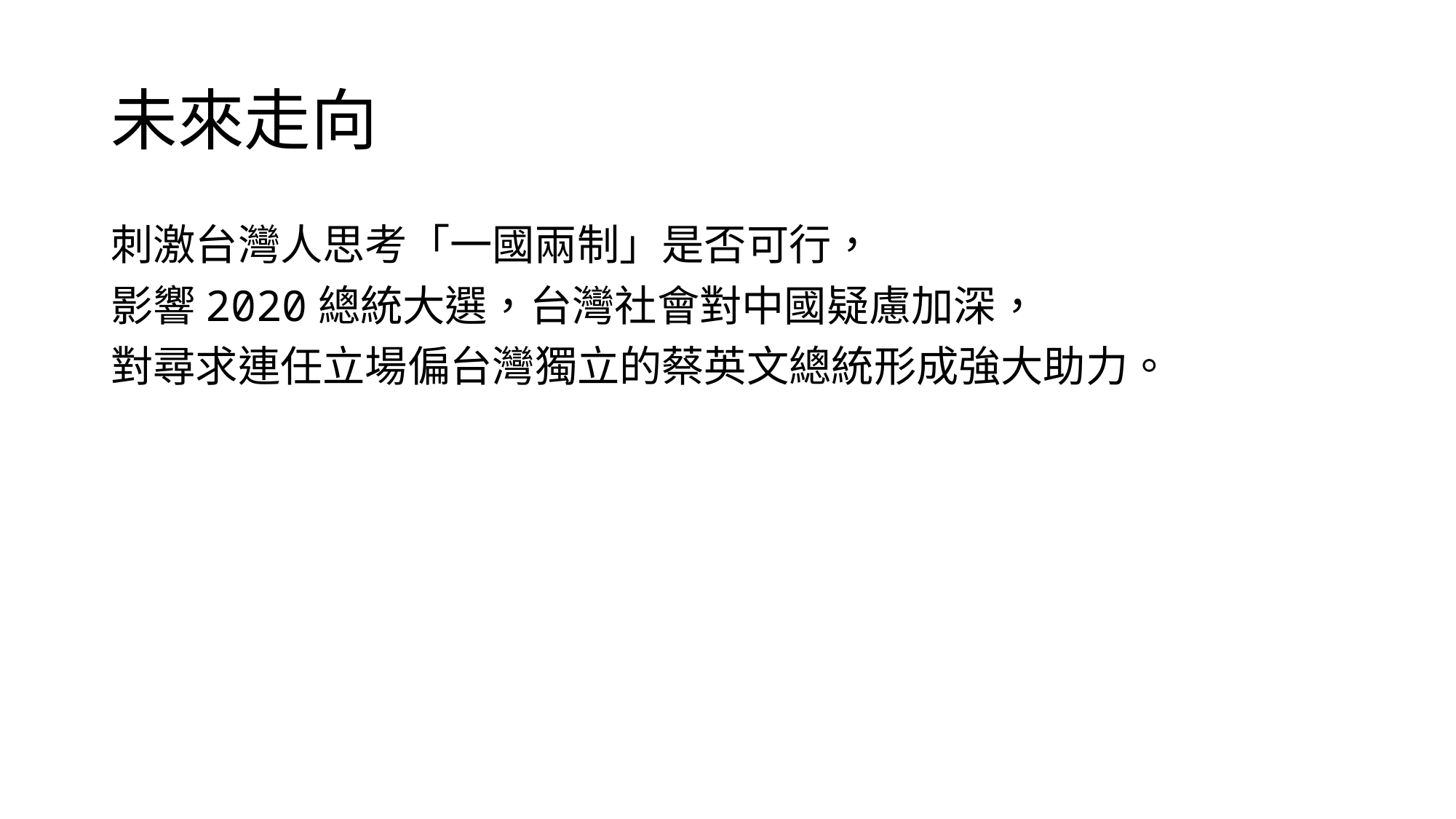

# 未來走向
刺激台灣人思考「一國兩制」是否可行，
影響2020總統大選，台灣社會對中國疑慮加深，
對尋求連任立場偏台灣獨立的蔡英文總統形成強大助力。